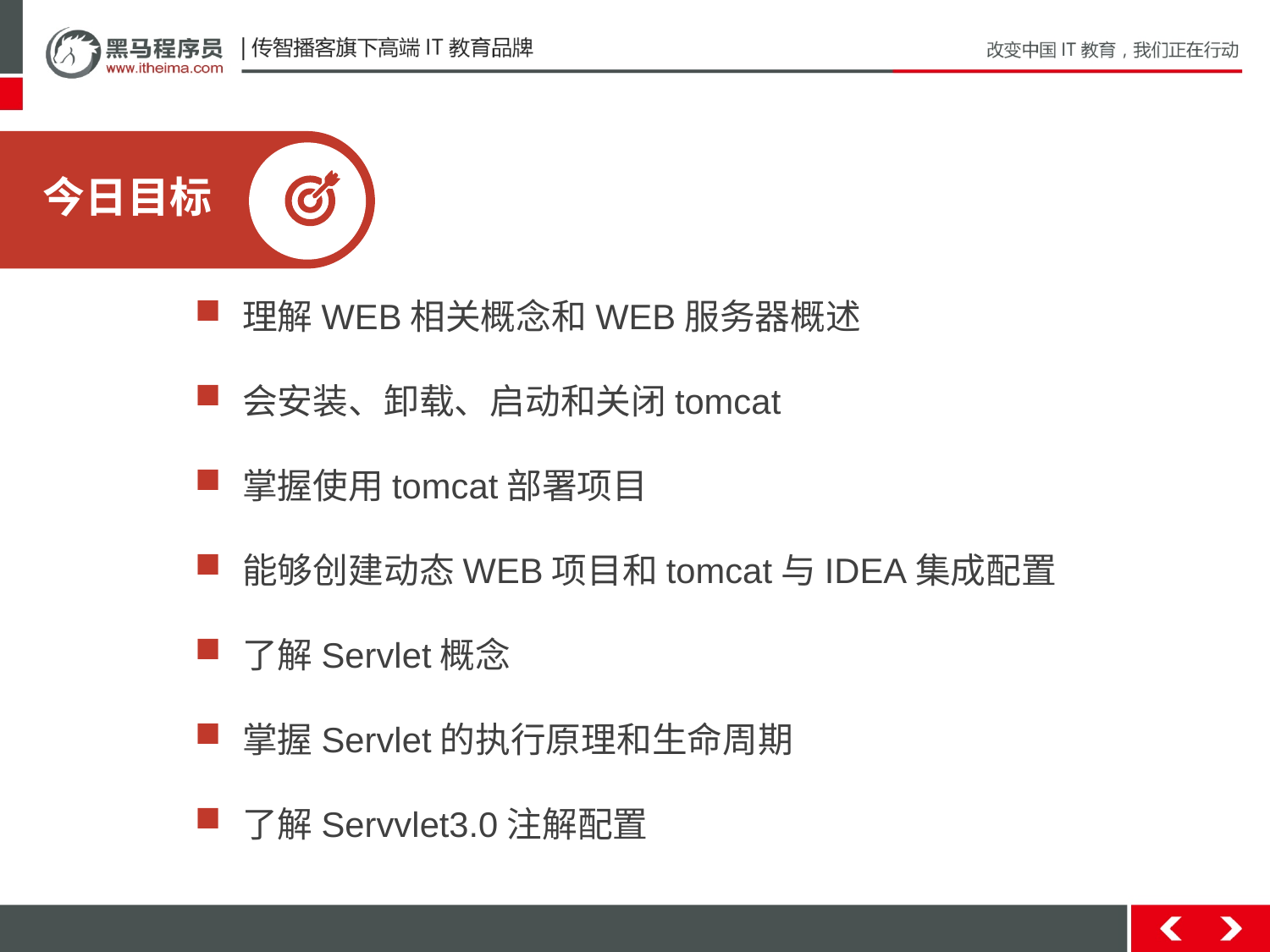

今日目标

理解WEB相关概念和WEB服务器概述

会安装、卸载、启动和关闭tomcat

掌握使用tomcat部署项目

能够创建动态WEB项目和tomcat与IDEA集成配置

了解Servlet概念

掌握Servlet的执行原理和生命周期

了解Servvlet3.0注解配置